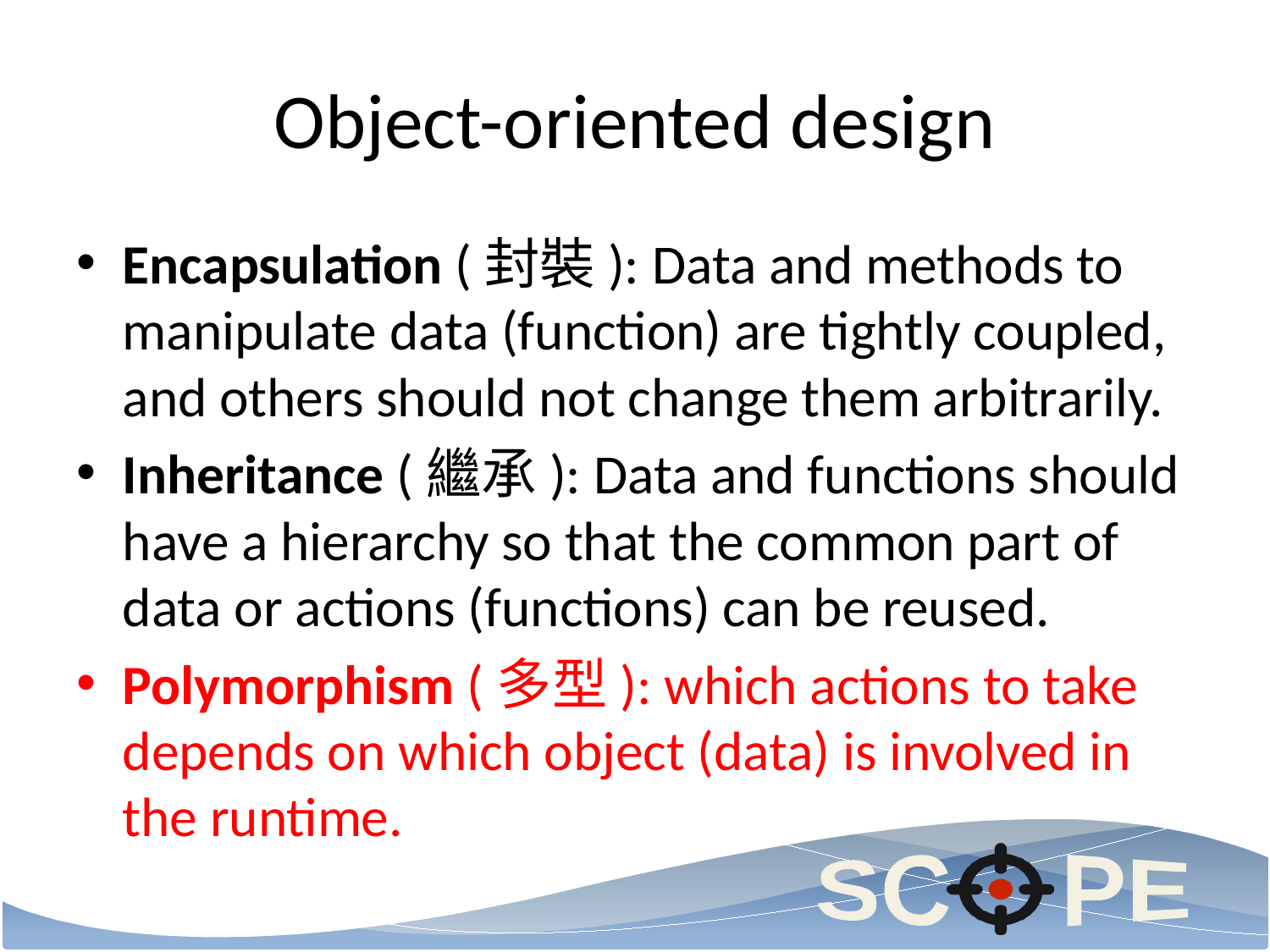

# Object-oriented design
Encapsulation (封裝): Data and methods to manipulate data (function) are tightly coupled, and others should not change them arbitrarily.
Inheritance (繼承): Data and functions should have a hierarchy so that the common part of data or actions (functions) can be reused.
Polymorphism (多型): which actions to take depends on which object (data) is involved in the runtime.